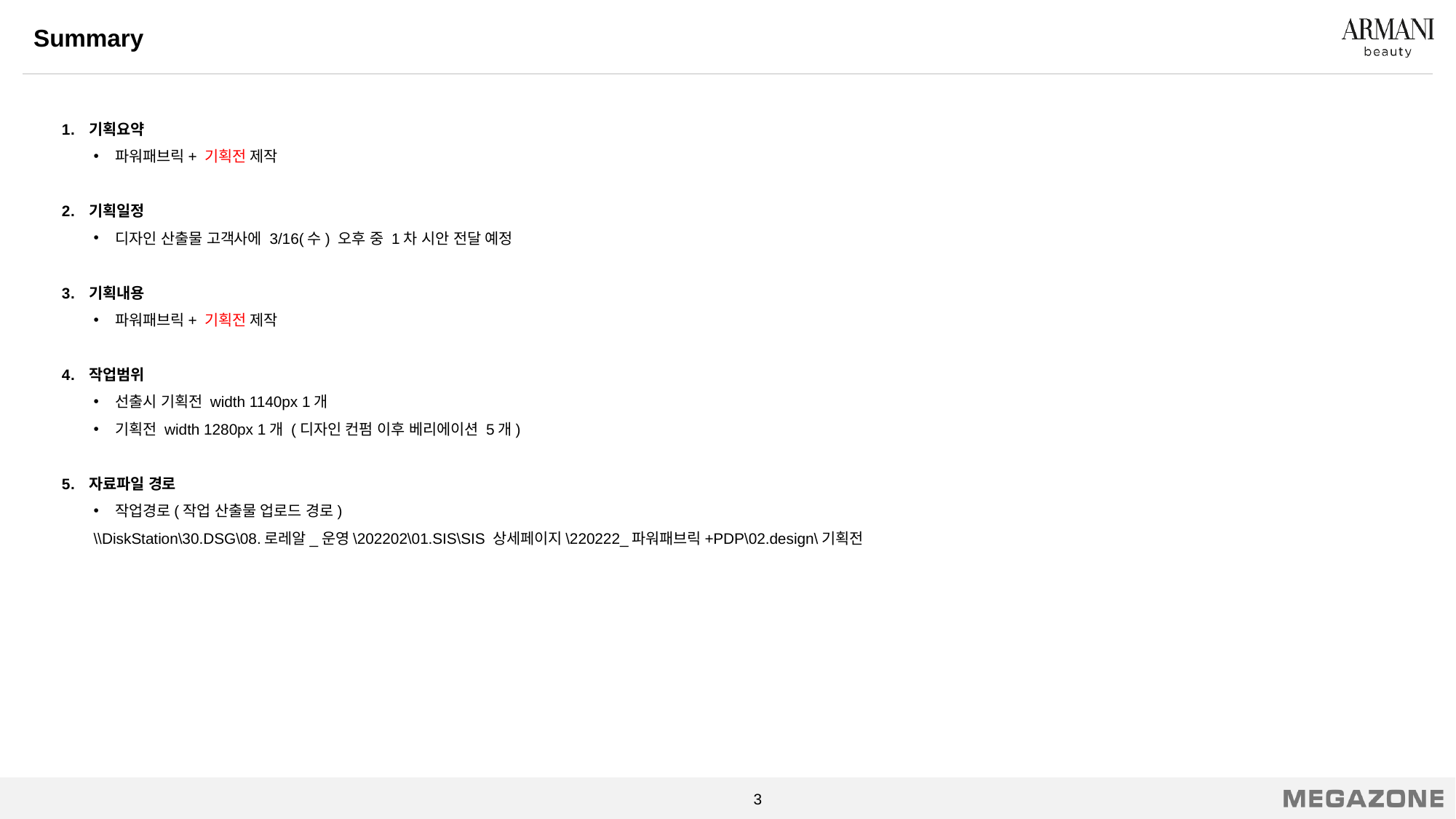

# Summary
기획요약
파워패브릭+ 기획전 제작

기획일정
디자인 산출물 고객사에 3/16(수) 오후 중 1차 시안 전달 예정

기획내용
파워패브릭+ 기획전 제작
작업범위
선출시 기획전 width 1140px 1개
기획전 width 1280px 1개 (디자인 컨펌 이후 베리에이션 5개)
자료파일 경로
작업경로(작업 산출물 업로드 경로)
\\DiskStation\30.DSG\08.로레알_운영\202202\01.SIS\SIS 상세페이지\220222_파워패브릭+PDP\02.design\기획전